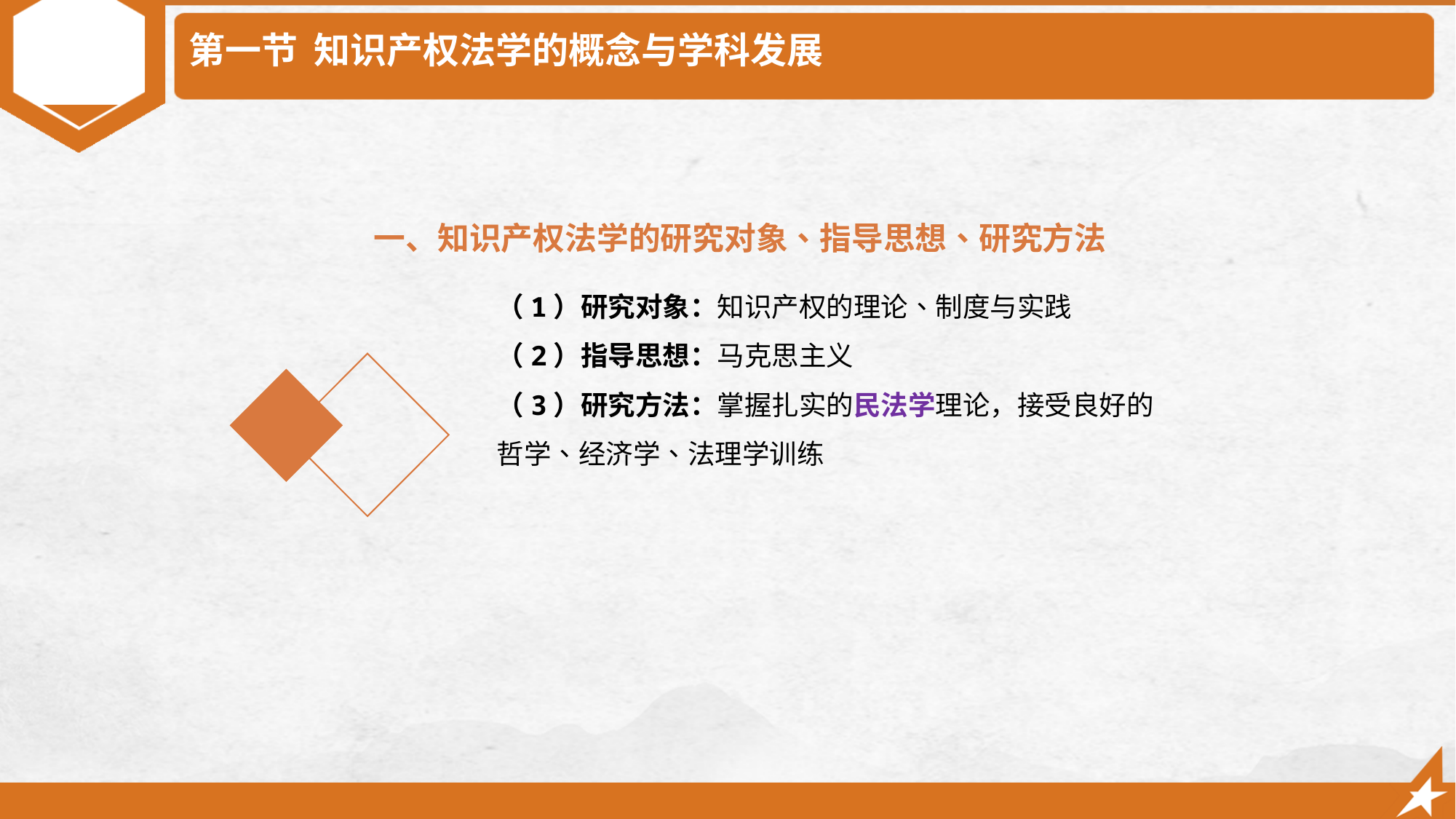

# 第一节  知识产权法学的概念与学科发展
一、知识产权法学的研究对象、指导思想、研究方法
（1）研究对象：知识产权的理论、制度与实践
（2）指导思想：马克思主义
（3）研究方法：掌握扎实的民法学理论，接受良好的哲学、经济学、法理学训练